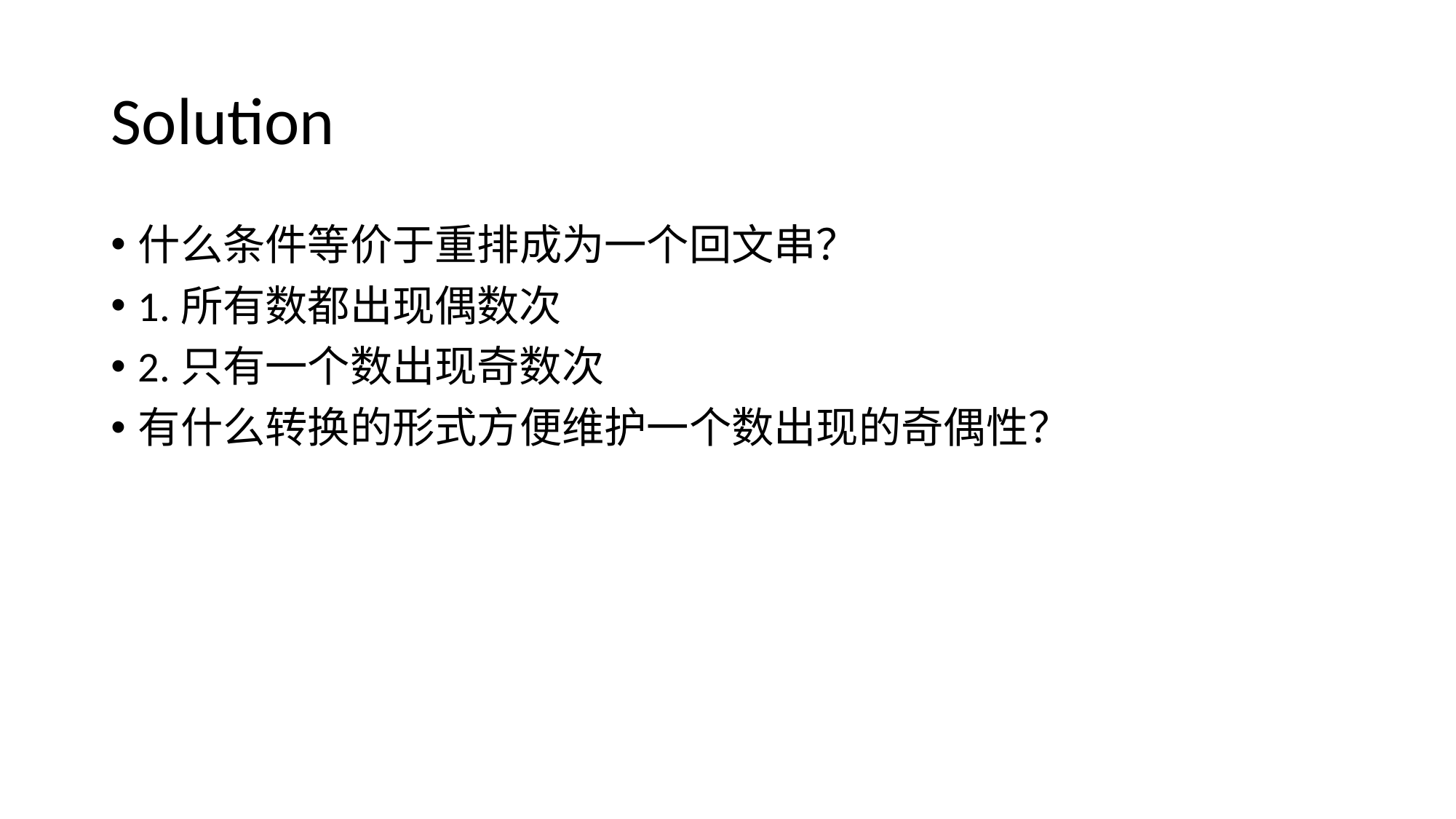

# Solution
什么条件等价于重排成为一个回文串？
1.所有数都出现偶数次
2.只有一个数出现奇数次
有什么转换的形式方便维护一个数出现的奇偶性？